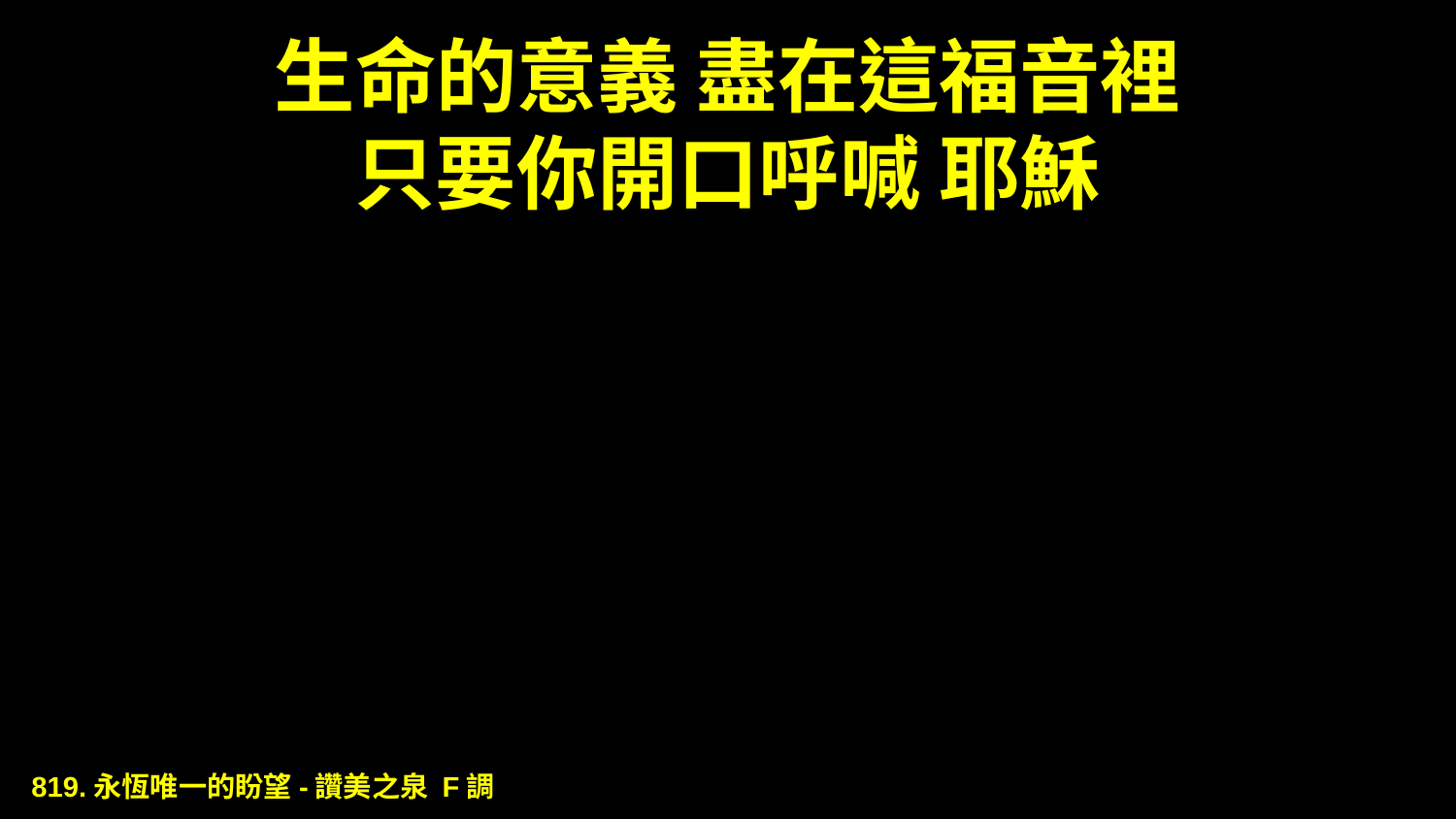

# 生命的意義 盡在這福音裡 只要你開口呼喊 耶穌
819.永恆唯一的盼望-讚美之泉 F調